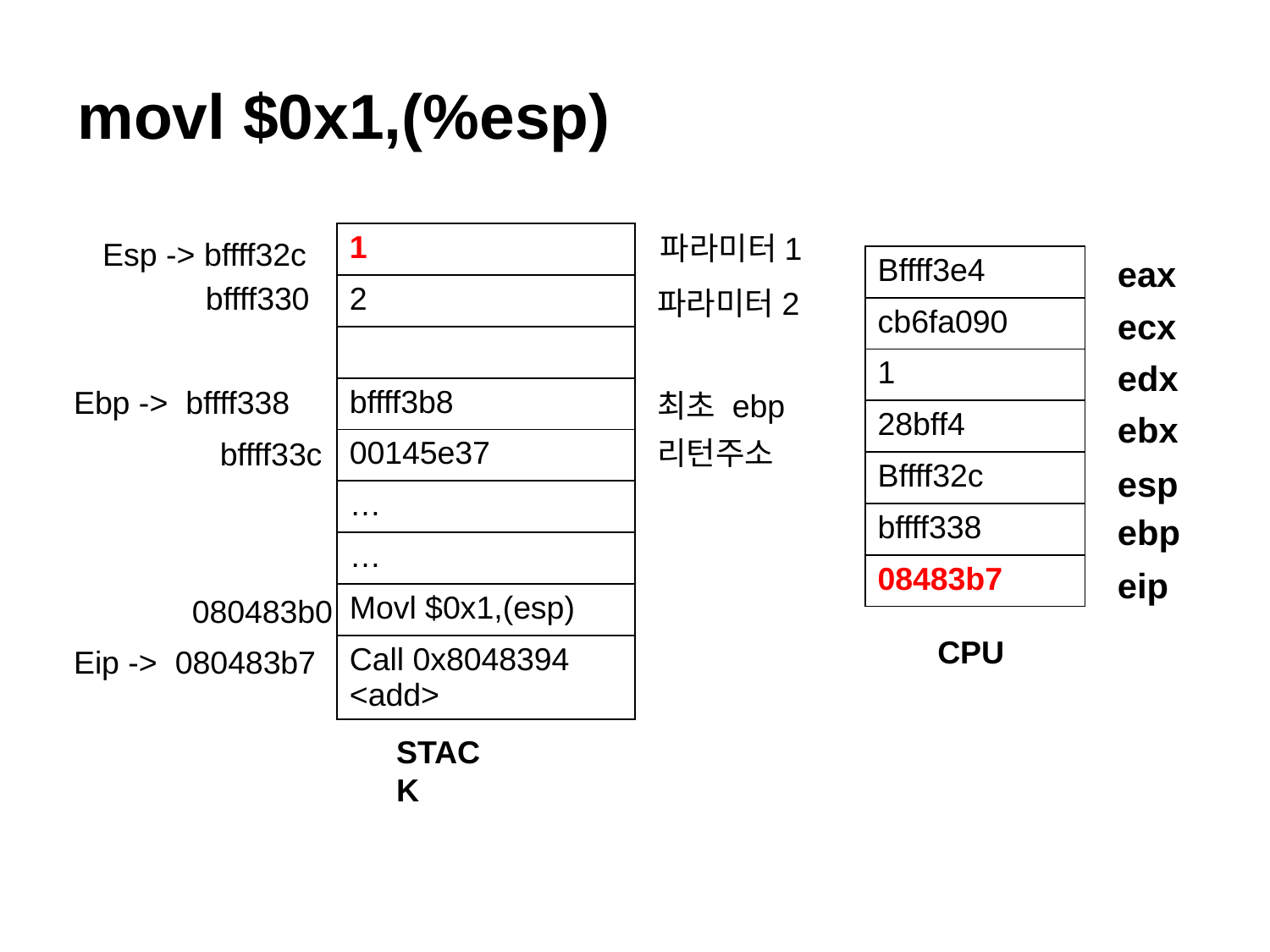

movl $0x1,(%esp)
파라미터1
| 1 |
| --- |
| 2 |
|  |
| bffff3b8 |
| 00145e37 |
| … |
| … |
| Movl $0x1,(esp) |
| Call 0x8048394 <add> |
Esp -> bffff32c
| Bffff3e4 |
| --- |
| cb6fa090 |
| 1 |
| 28bff4 |
| Bffff32c |
| bffff338 |
| 08483b7 |
eax
bffff330
파라미터2
ecx
edx
Ebp ->  bffff338
최초 ebp
ebx
리턴주소
bffff33c
esp
ebp
eip
	080483b0
CPU
Eip ->  080483b7
STACK